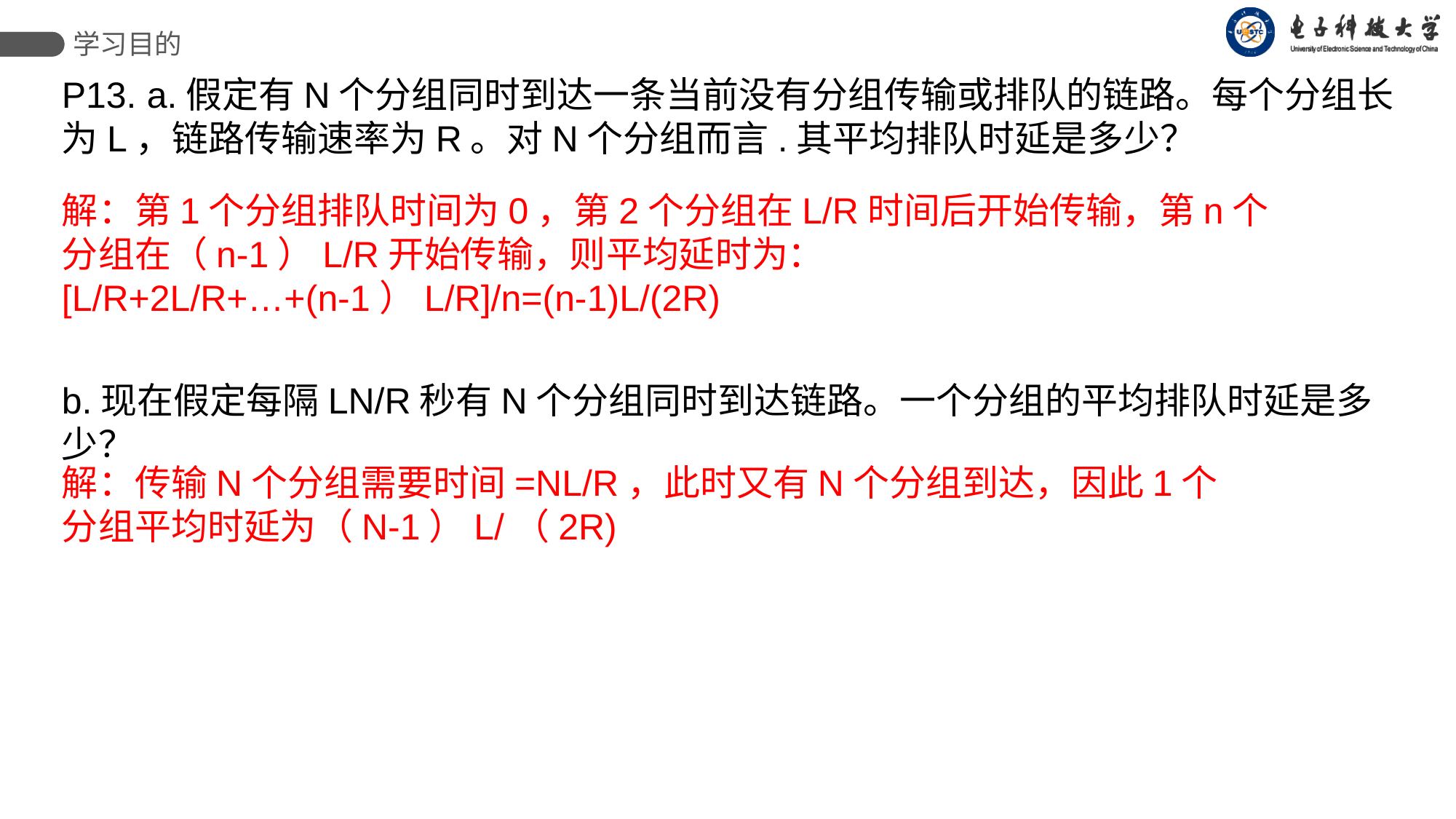

学习目的

P13. a.假定有N个分组同时到达一条当前没有分组传输或排队的链路。每个分组长为L，链路传输速率为R。对N个分组而言.其平均排队时延是多少？

b.现在假定每隔LN/R秒有N个分组同时到达链路。一个分组的平均排队时延是多少？
解：第1个分组排队时间为0，第2个分组在L/R时间后开始传输，第n个分组在（n-1）L/R开始传输，则平均延时为：
[L/R+2L/R+…+(n-1）L/R]/n=(n-1)L/(2R)

解：传输N个分组需要时间=NL/R，此时又有N个分组到达，因此1个分组平均时延为（N-1）L/（2R)